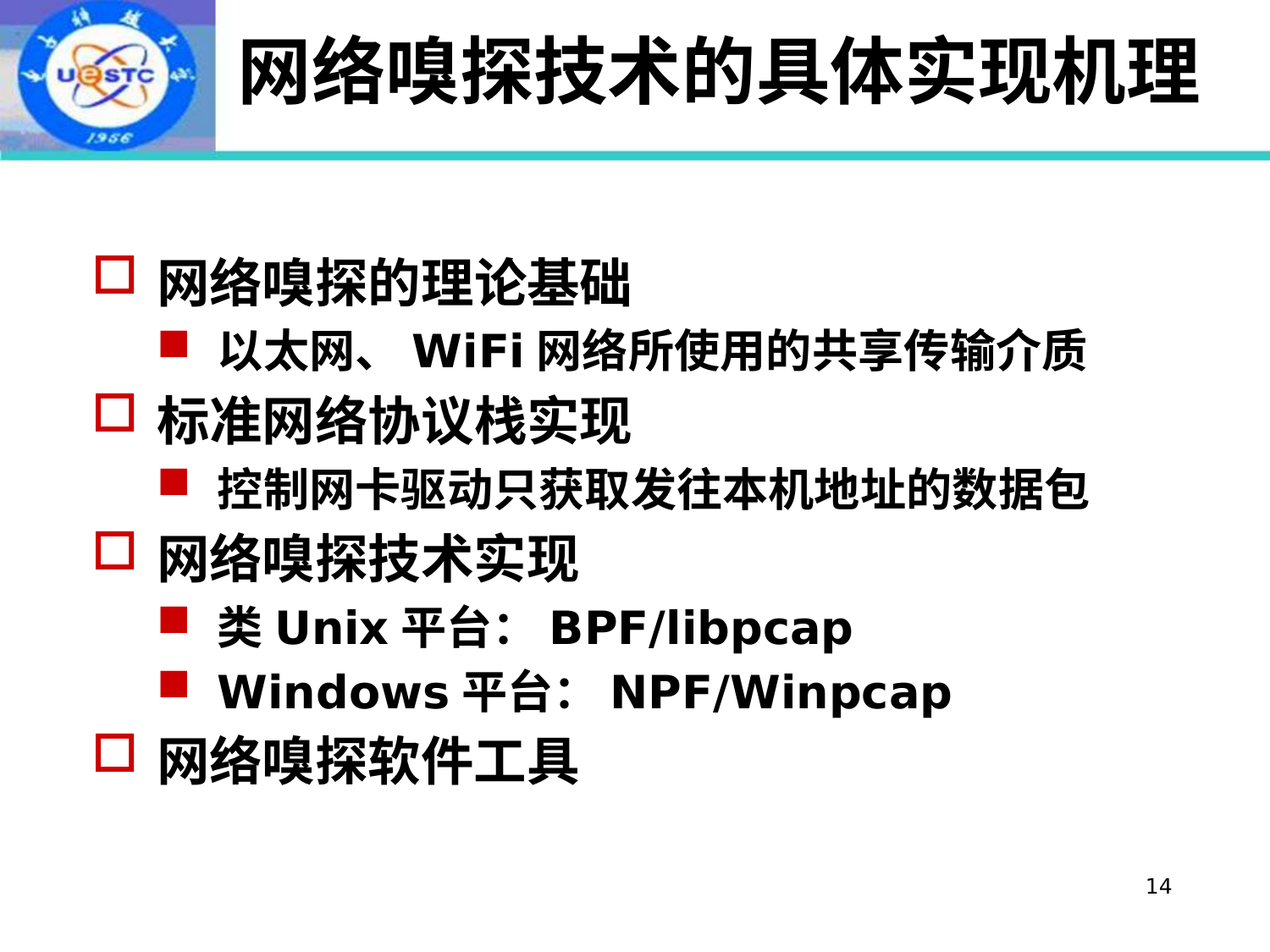

# 网络嗅探技术的具体实现机理
网络嗅探的理论基础
以太网、WiFi网络所使用的共享传输介质
标准网络协议栈实现
控制网卡驱动只获取发往本机地址的数据包
网络嗅探技术实现
类Unix平台：BPF/libpcap
Windows平台：NPF/Winpcap
网络嗅探软件工具
14